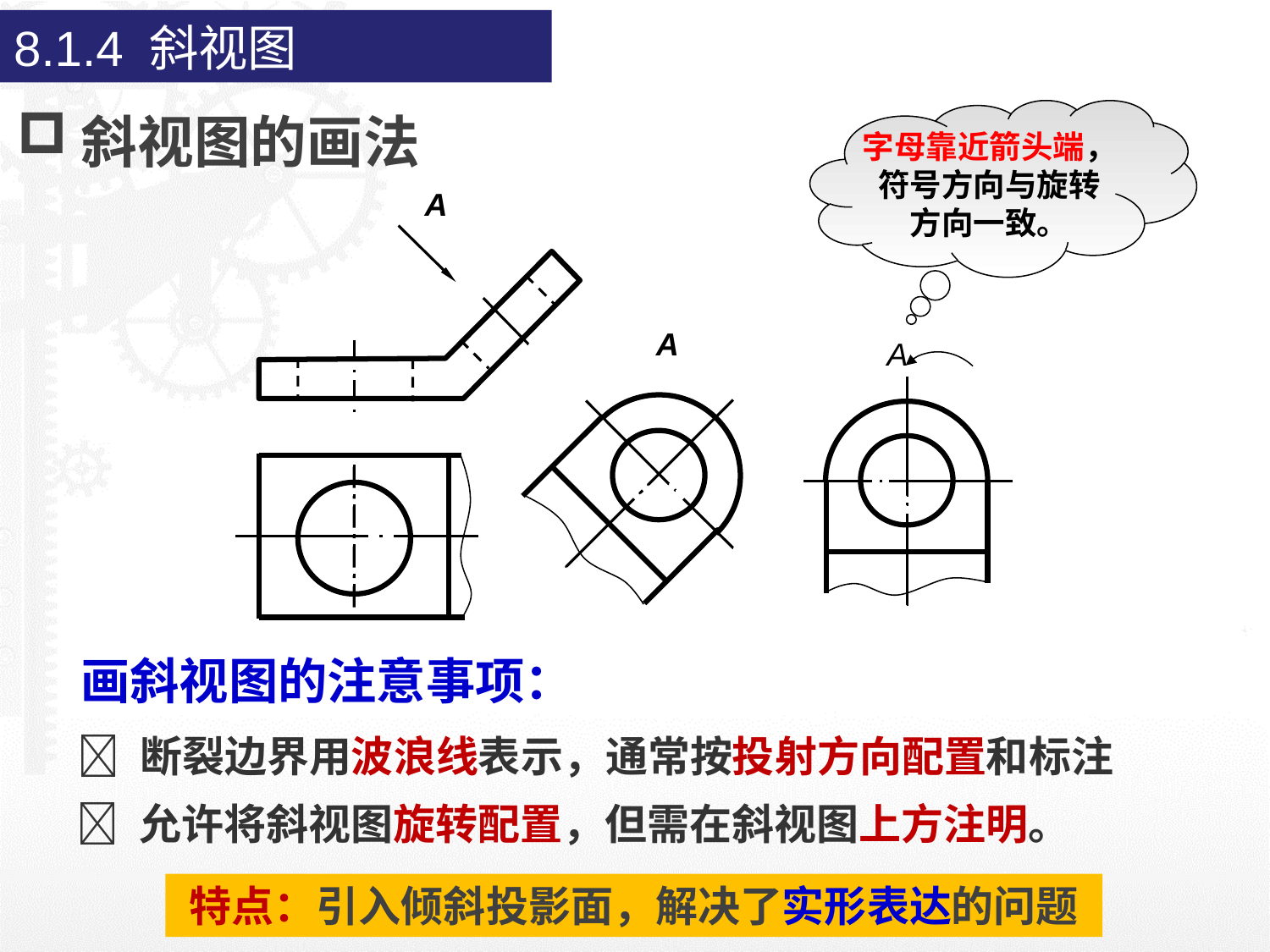

8.1.4 斜视图
斜视图的画法
字母靠近箭头端，
符号方向与旋转
方向一致。
A

A
A

画斜视图的注意事项：
• 断裂边界用波浪线表示，通常按投射方向配置和标注
• 允许将斜视图旋转配置，但需在斜视图上方注明。
特点：引入倾斜投影面，解决了实形表达的问题